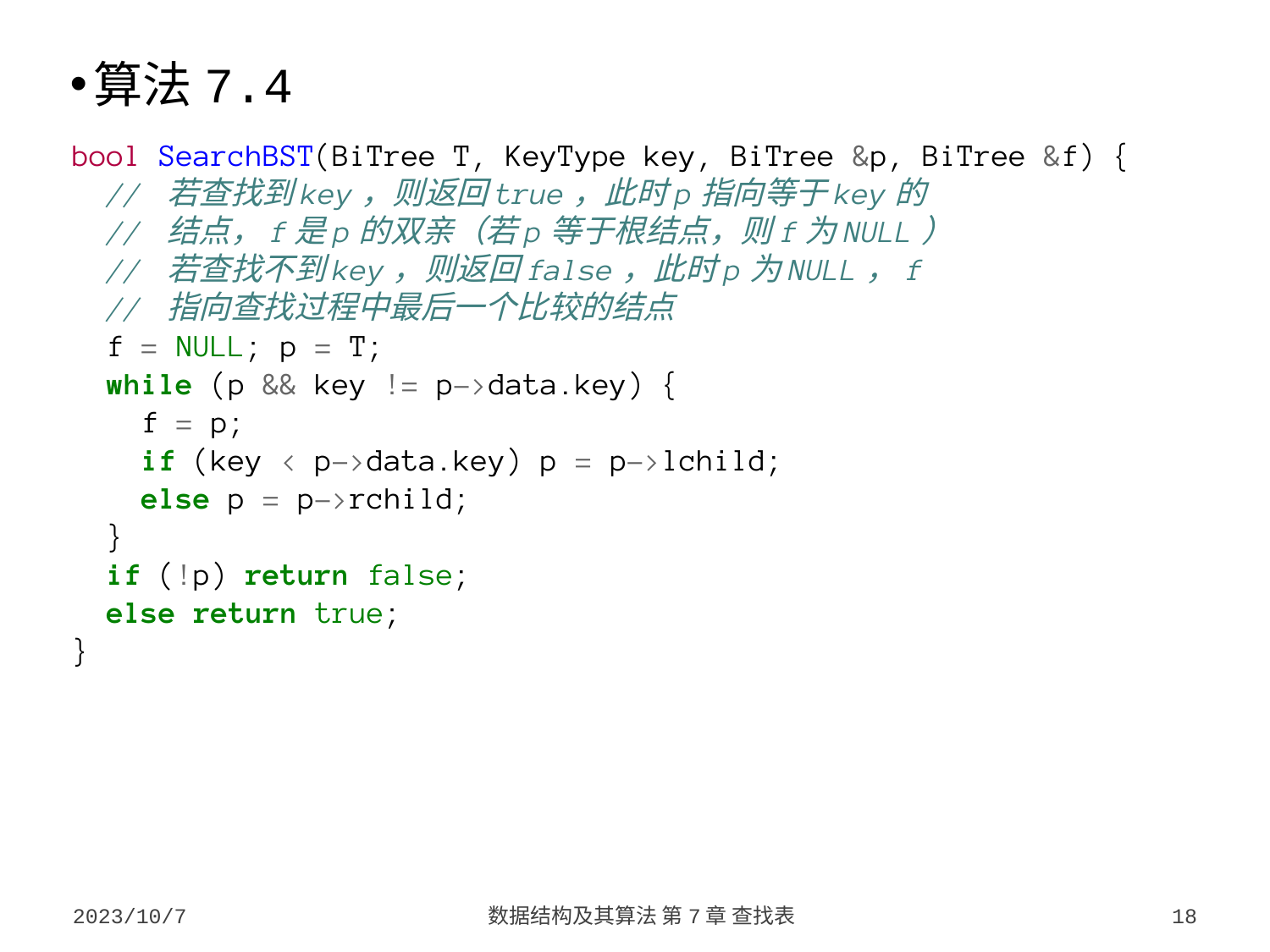

算法7.4
bool SearchBST(BiTree T, KeyType key, BiTree &p, BiTree &f) {
  // 若查找到key，则返回true，此时p指向等于key的
  // 结点，f是p的双亲（若p等于根结点，则f为NULL）
  // 若查找不到key，则返回false，此时p为NULL，f
  // 指向查找过程中最后一个比较的结点
  f = NULL; p = T;
  while (p && key != p->data.key) {
    f = p;
    if (key < p->data.key) p = p->lchild;
    else p = p->rchild;
  }
  if (!p) return false;
  else return true;
}
2023/10/7
数据结构及其算法 第7章 查找表
18